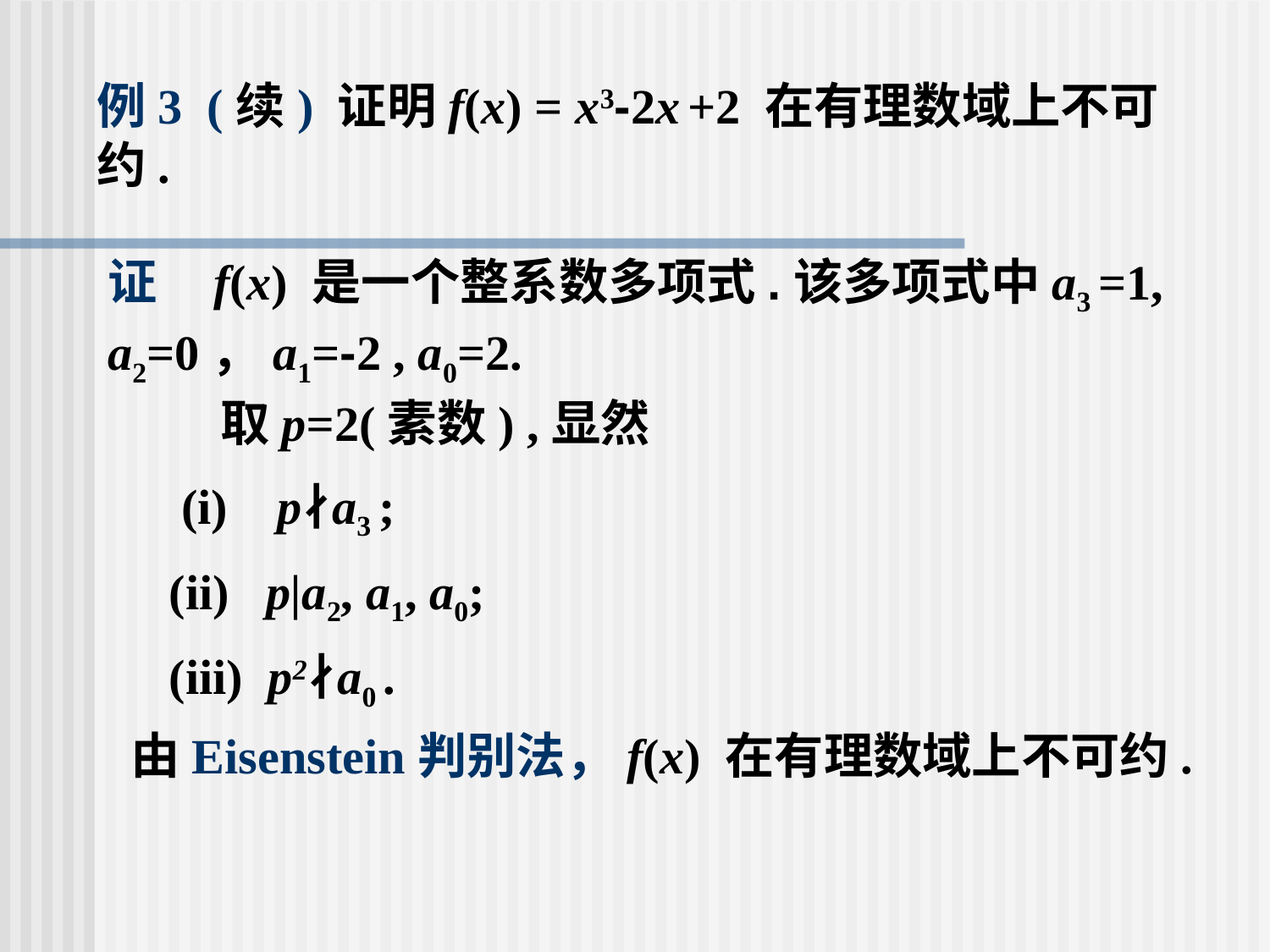

# 例3  (续) 证明f(x) = x3-2x +2 在有理数域上不可约.
证    f(x) 是一个整系数多项式.该多项式中a3 =1,
a2=0，a1=-2 , a0=2.
         取p=2(素数) ,显然
      (i)    p∤a3 ;
     (ii)   p|a2, a1, a0;
     (iii)  p2∤a0 .
 由Eisenstein判别法，f(x) 在有理数域上不可约.